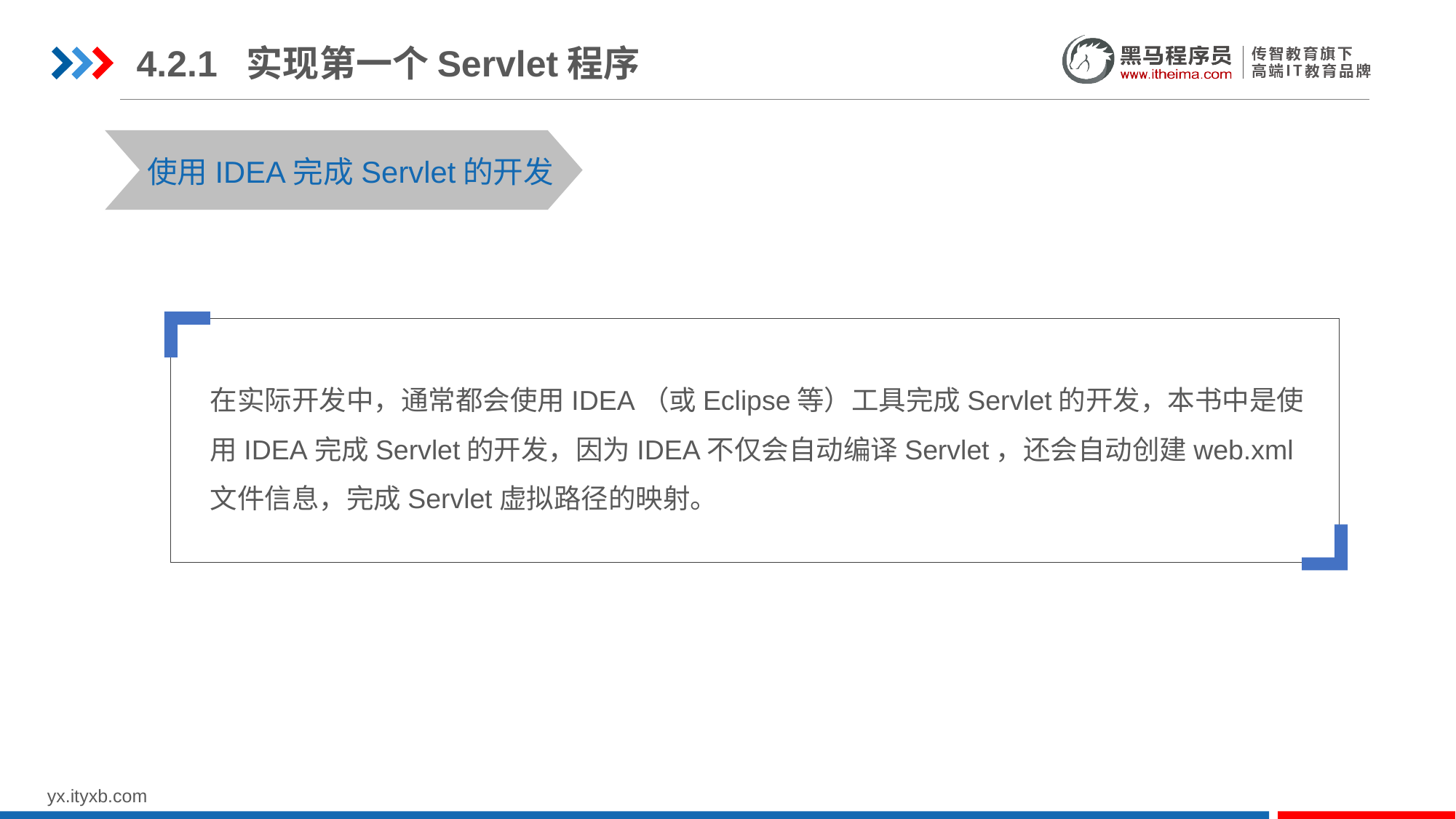

4.2.1  实现第一个Servlet程序

使用IDEA完成Servlet的开发

在实际开发中，通常都会使用IDEA（或Eclipse等）工具完成Servlet的开发，本书中是使用IDEA完成Servlet的开发，因为IDEA不仅会自动编译Servlet，还会自动创建web.xml文件信息，完成Servlet虚拟路径的映射。